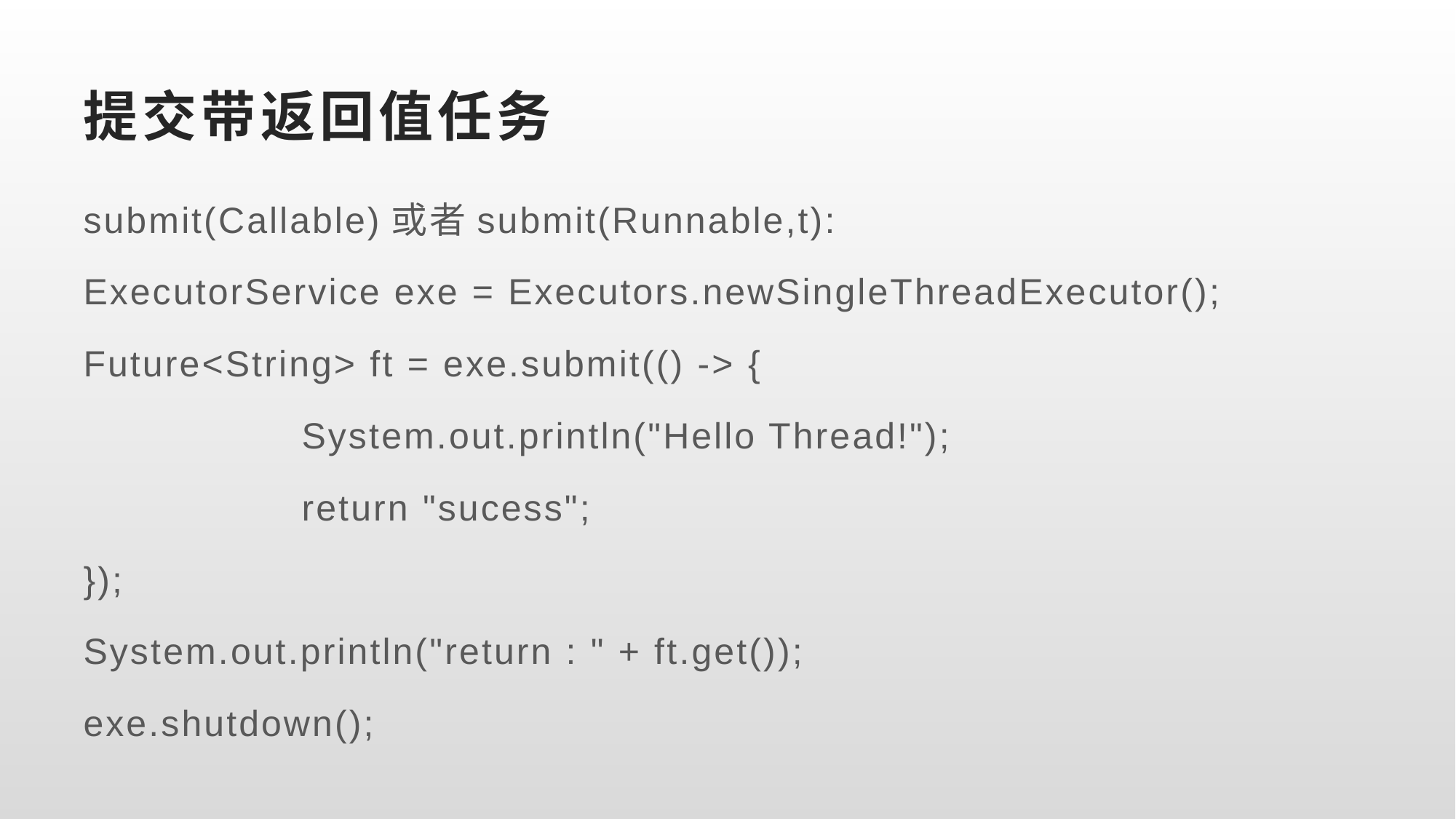

# 提交带返回值任务
submit(Callable)或者submit(Runnable,t):
ExecutorService exe = Executors.newSingleThreadExecutor();
Future<String> ft = exe.submit(() -> {
		System.out.println("Hello Thread!");
		return "sucess";
});
System.out.println("return : " + ft.get());
exe.shutdown();